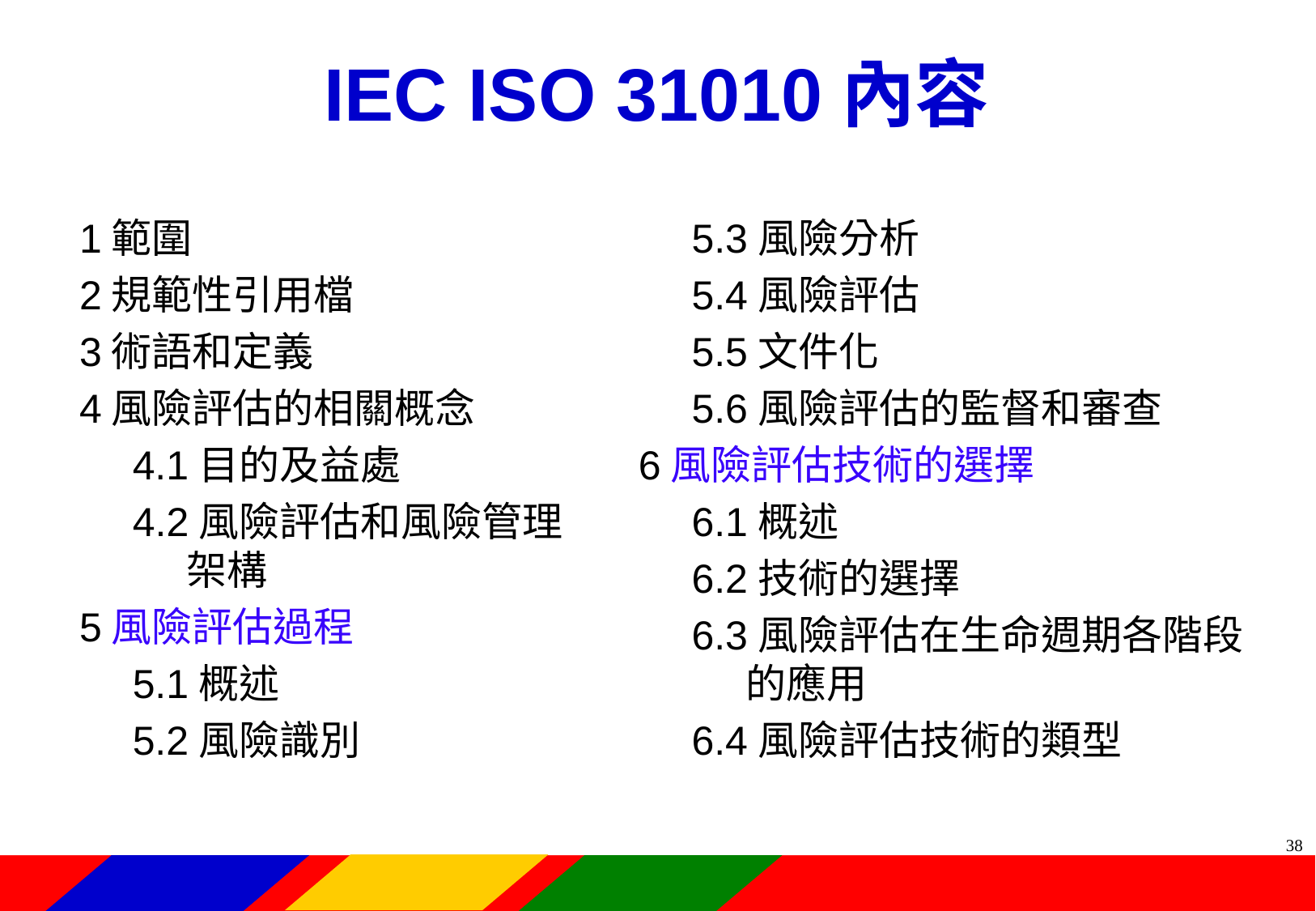

IEC ISO 31010內容
1範圍
2規範性引用檔
3術語和定義
4風險評估的相關概念
4.1目的及益處
4.2風險評估和風險管理架構
5風險評估過程
5.1概述
5.2風險識別
5.3風險分析
5.4風險評估
5.5文件化
5.6風險評估的監督和審查
6風險評估技術的選擇
6.1概述
6.2技術的選擇
6.3風險評估在生命週期各階段的應用
6.4風險評估技術的類型
38